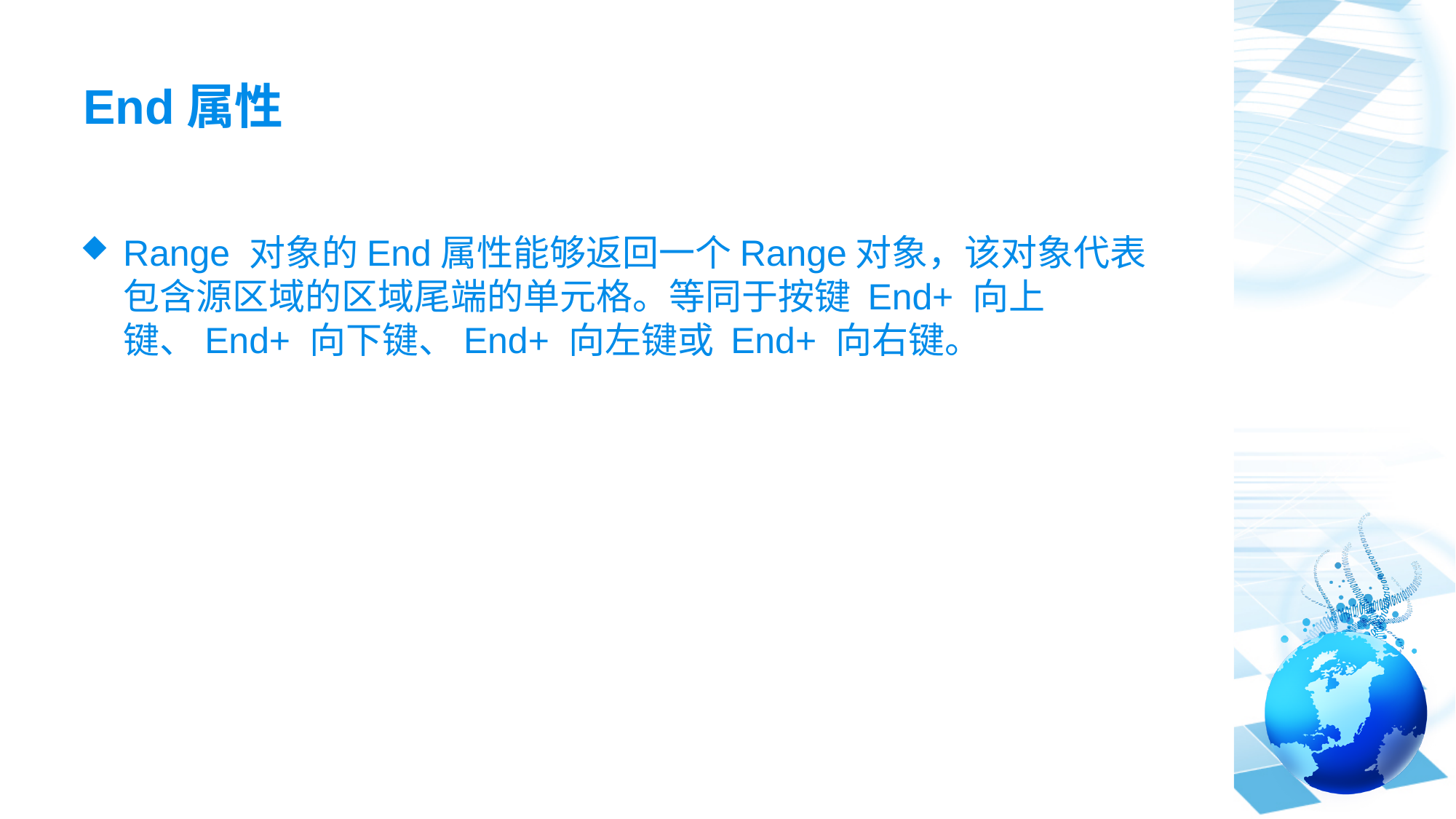

# End属性

Range 对象的End属性能够返回一个Range对象，该对象代表包含源区域的区域尾端的单元格。等同于按键 End+ 向上键、End+ 向下键、End+ 向左键或 End+ 向右键。